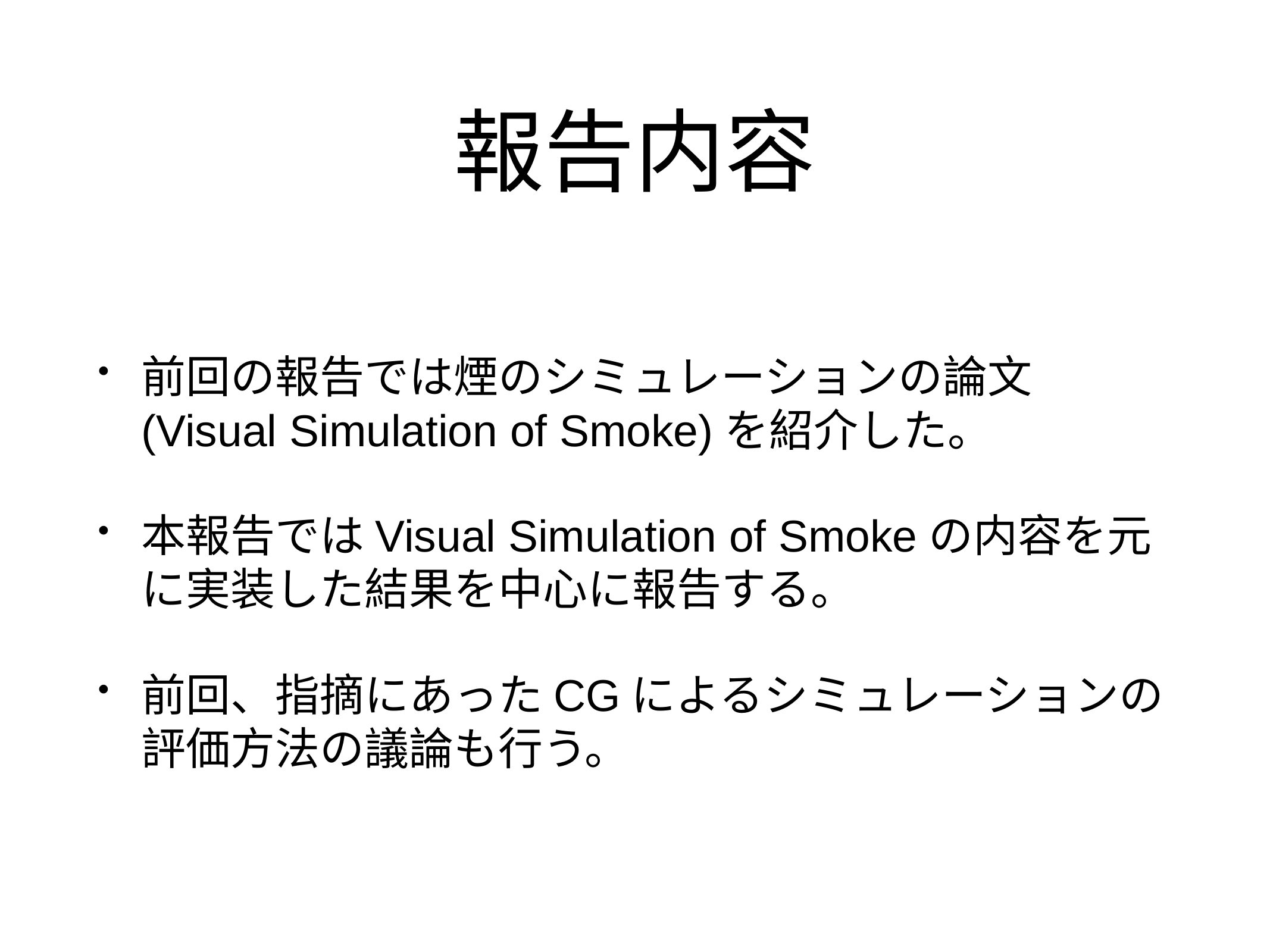

# 報告内容
前回の報告では煙のシミュレーションの論文(Visual Simulation of Smoke)を紹介した。
本報告ではVisual Simulation of Smokeの内容を元に実装した結果を中心に報告する。
前回、指摘にあったCGによるシミュレーションの評価方法の議論も行う。